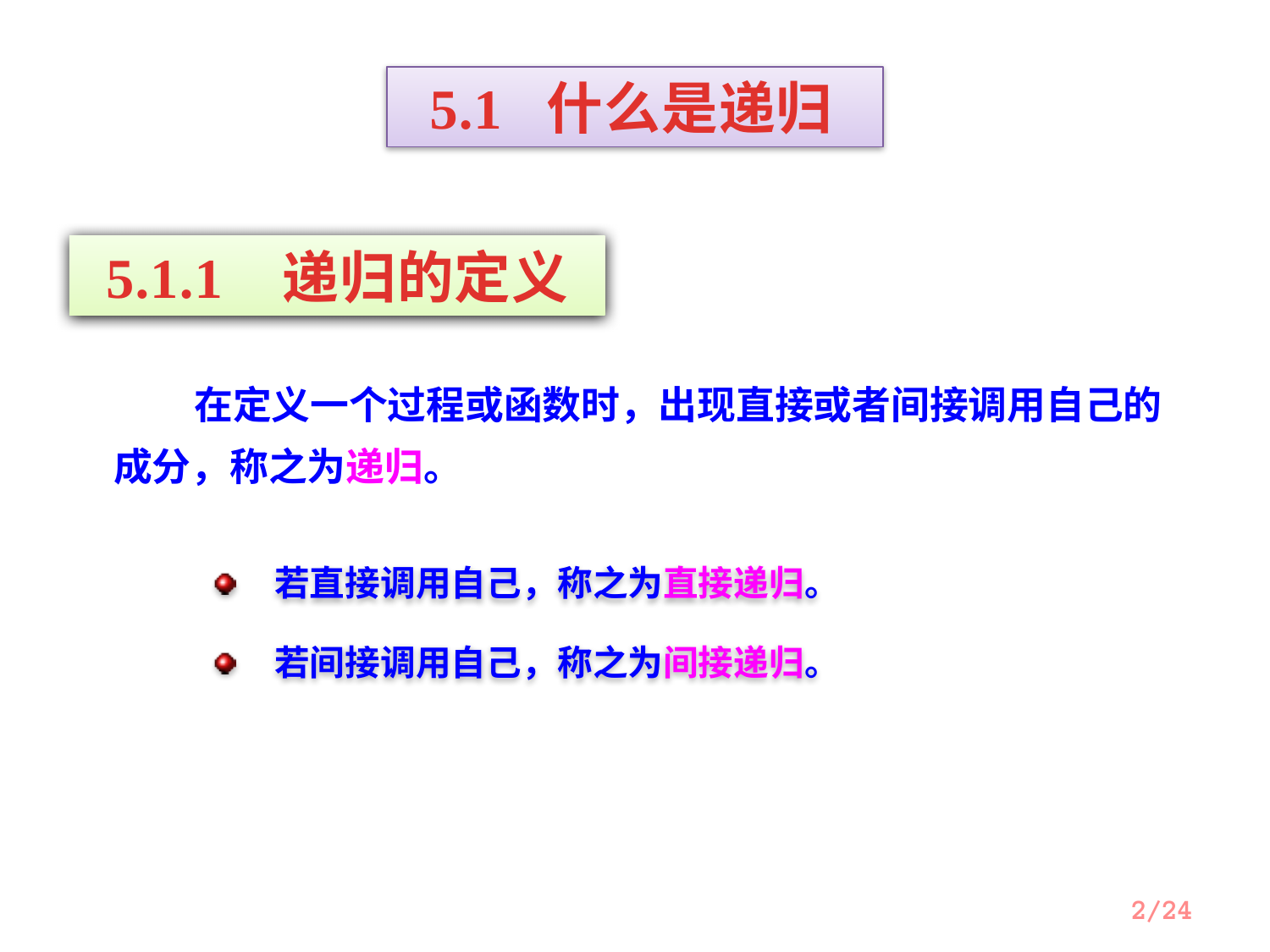

5.1  什么是递归
5.1.1   递归的定义
        在定义一个过程或函数时，出现直接或者间接调用自己的成分，称之为递归。
若直接调用自己，称之为直接递归。
若间接调用自己，称之为间接递归。
2/24